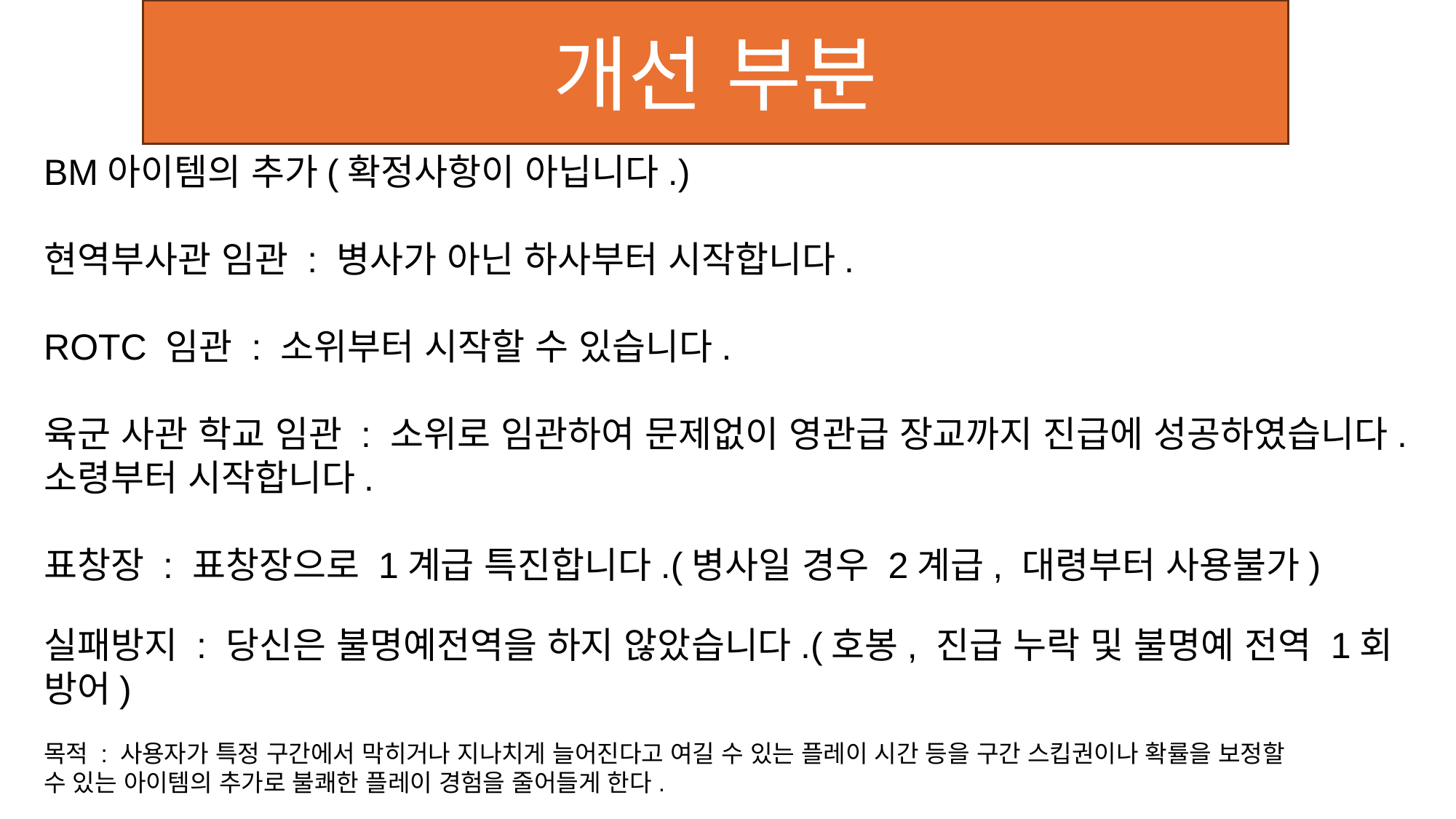

개선 부분
BM아이템의 추가(확정사항이 아닙니다.)

현역부사관 임관 : 병사가 아닌 하사부터 시작합니다.

ROTC 임관 : 소위부터 시작할 수 있습니다.

육군 사관 학교 임관 : 소위로 임관하여 문제없이 영관급 장교까지 진급에 성공하였습니다. 소령부터 시작합니다.

표창장 : 표창장으로 1계급 특진합니다.(병사일 경우 2계급, 대령부터 사용불가)

실패방지 : 당신은 불명예전역을 하지 않았습니다.(호봉, 진급 누락 및 불명예 전역 1회 방어)

목적 : 사용자가 특정 구간에서 막히거나 지나치게 늘어진다고 여길 수 있는 플레이 시간 등을 구간 스킵권이나 확률을 보정할
수 있는 아이템의 추가로 불쾌한 플레이 경험을 줄어들게 한다.